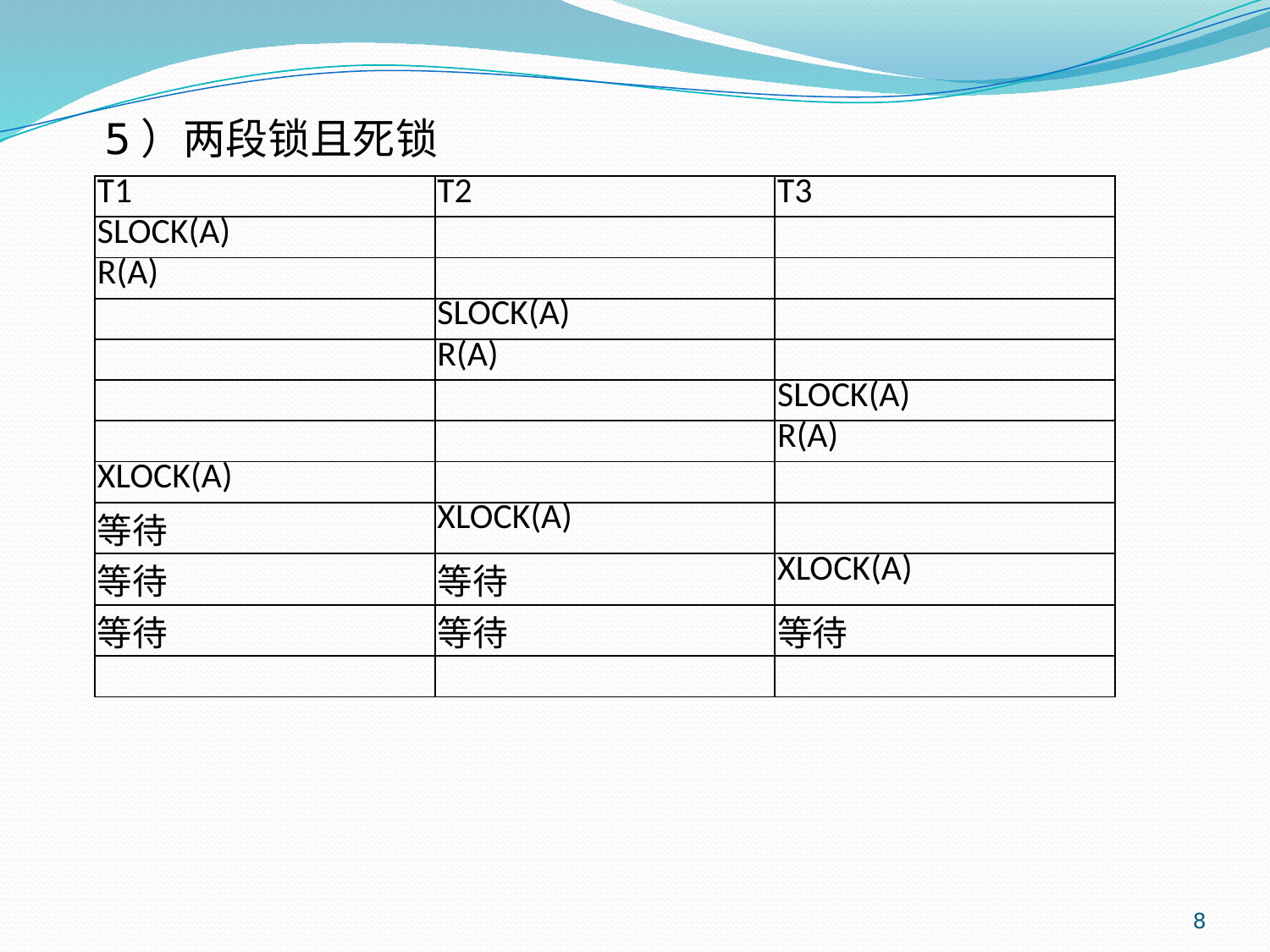

5）两段锁且死锁
| T1 | T2 | T3 |
| --- | --- | --- |
| SLOCK(A) |  |  |
| R(A) |  |  |
|  | SLOCK(A) |  |
|  | R(A) |  |
|  |  | SLOCK(A) |
|  |  | R(A) |
| XLOCK(A) |  |  |
| 等待 | XLOCK(A) |  |
| 等待 | 等待 | XLOCK(A) |
| 等待 | 等待 | 等待 |
|  |  |  |

8